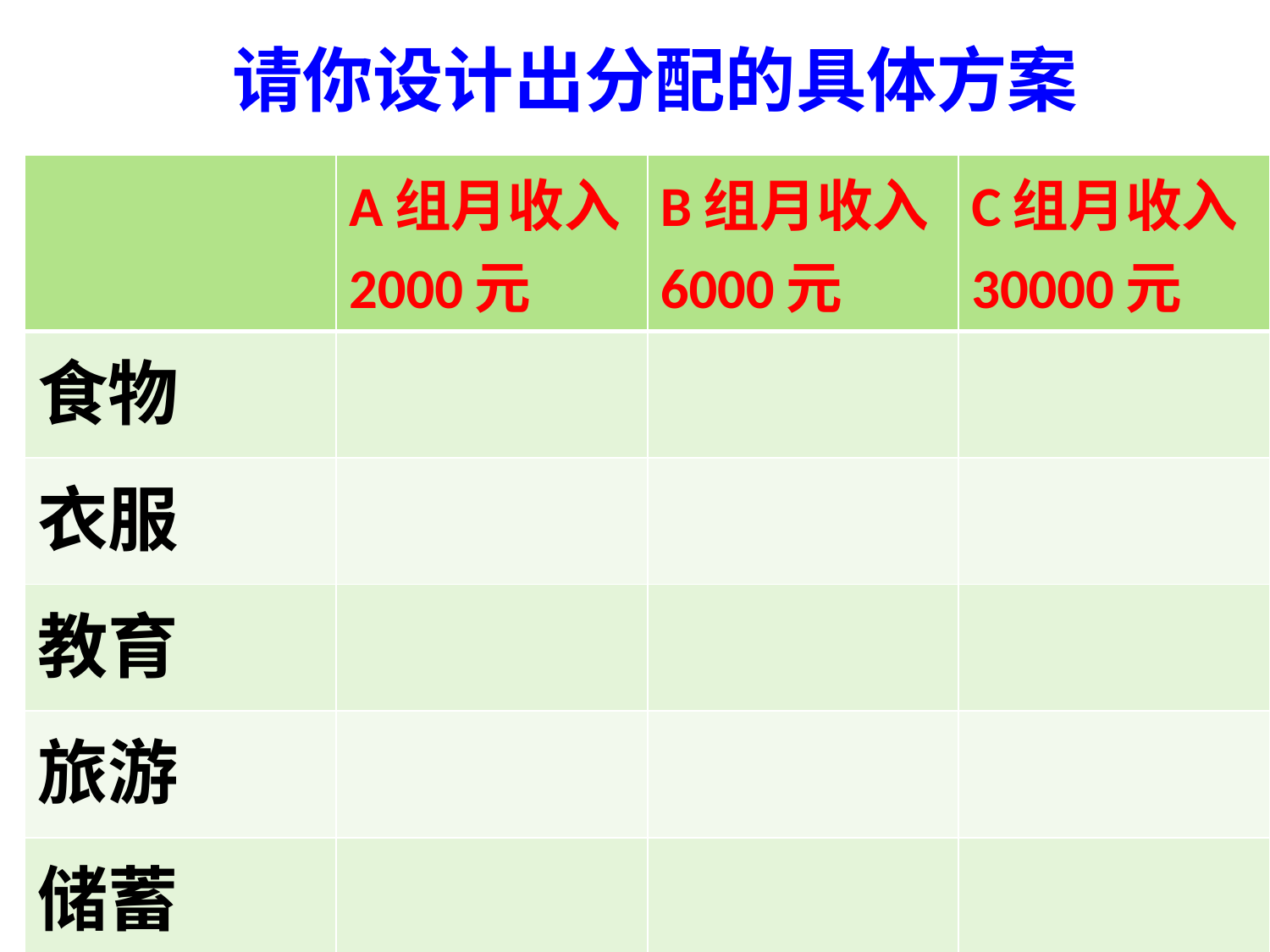

请你设计出分配的具体方案
|  | A组月收入2000元 | B组月收入 6000元 | C组月收入 30000元 |
| --- | --- | --- | --- |
| 食物 |  |  |  |
| 衣服 |  |  |  |
| 教育 |  |  |  |
| 旅游 |  |  |  |
| 储蓄 |  |  |  |